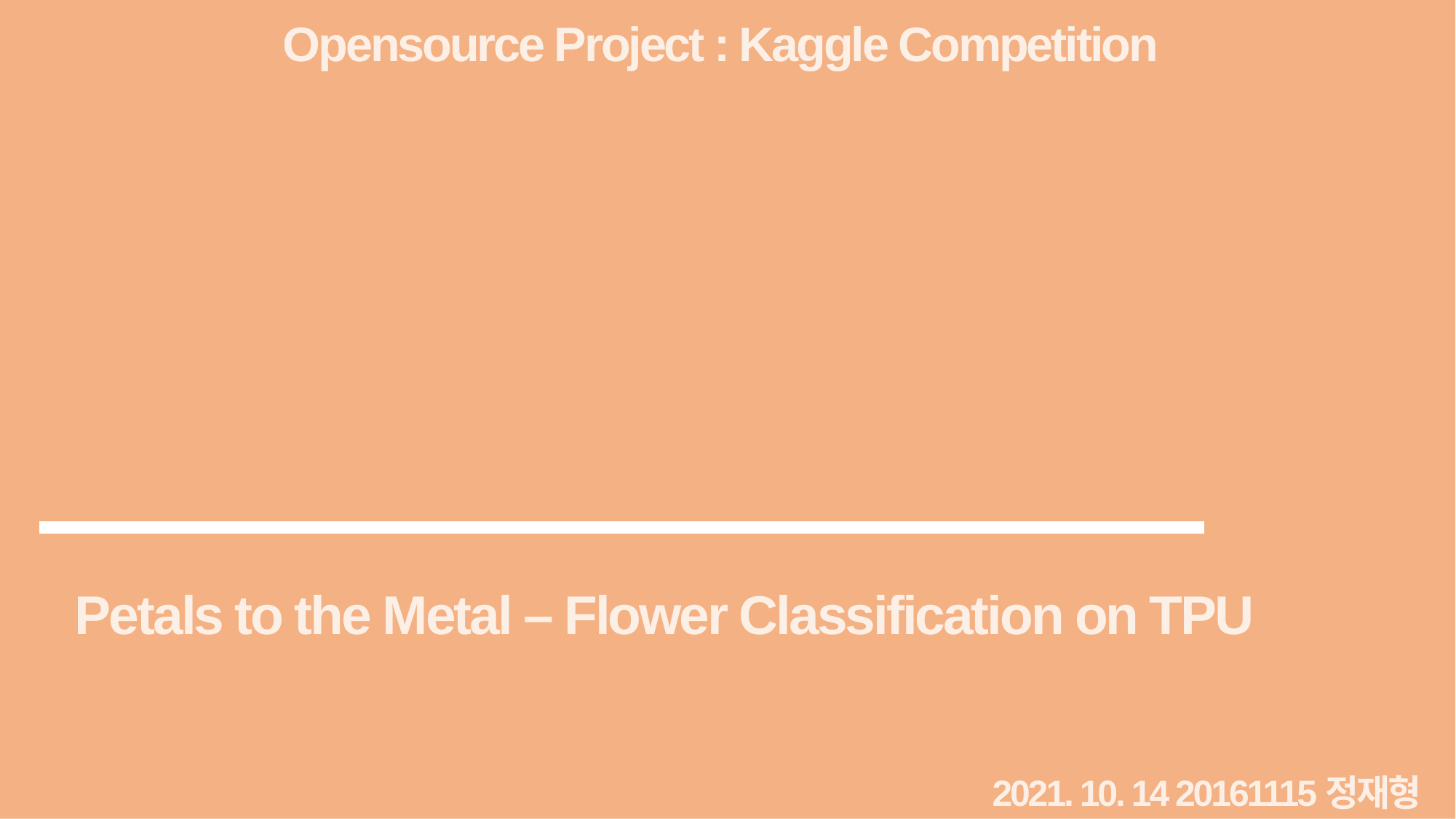

Opensource Project : Kaggle Competition

RPN(loss),
BACKbone: resnet50,
Loss 수렴하게
fasterRCNN내용추가
 Petals to the Metal – Flower Classification on TPU
2021. 10. 14 20161115정재형